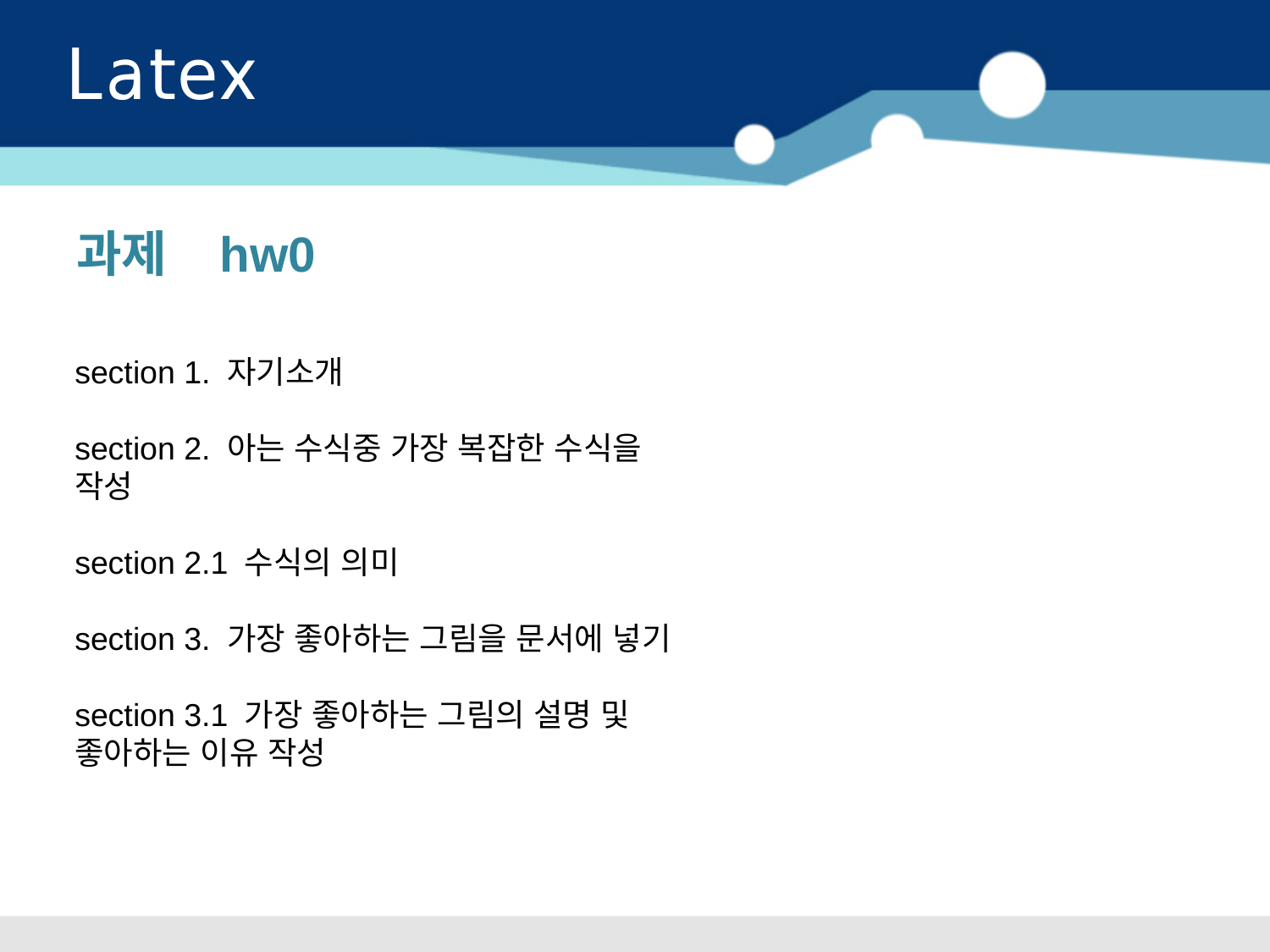

Latex
과제   hw0
section 1. 자기소개

section 2. 아는 수식중 가장 복잡한 수식을 작성

section 2.1 수식의 의미

section 3. 가장 좋아하는 그림을 문서에 넣기

section 3.1 가장 좋아하는 그림의 설명 및 좋아하는 이유 작성